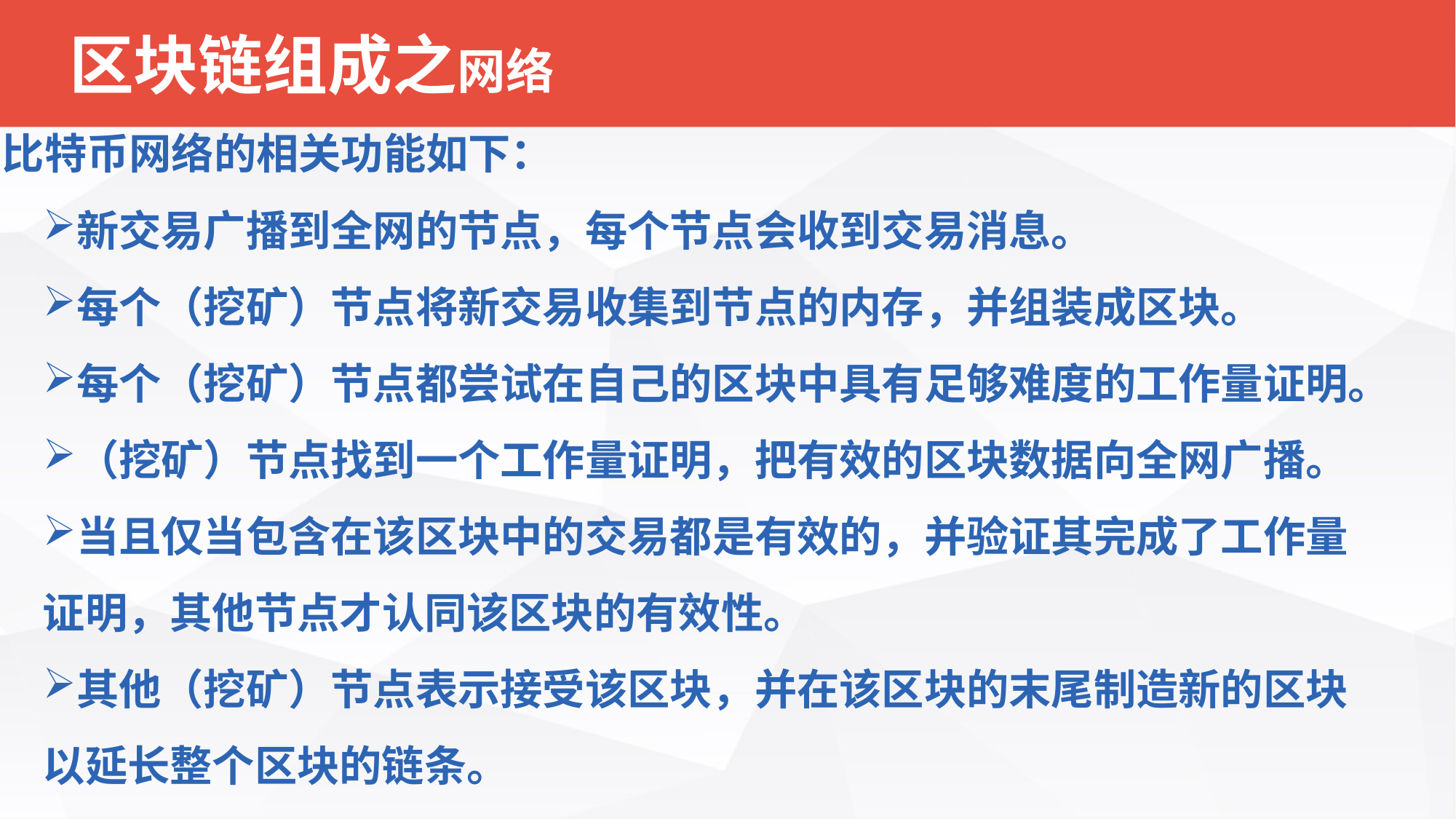

区块链组成之网络
比特币网络的相关功能如下：

新交易广播到全网的节点，每个节点会收到交易消息。
每个（挖矿）节点将新交易收集到节点的内存，并组装成区块。
每个（挖矿）节点都尝试在自己的区块中具有足够难度的工作量证明。
（挖矿）节点找到一个工作量证明，把有效的区块数据向全网广播。
当且仅当包含在该区块中的交易都是有效的，并验证其完成了工作量证明，其他节点才认同该区块的有效性。
其他（挖矿）节点表示接受该区块，并在该区块的末尾制造新的区块以延长整个区块的链条。